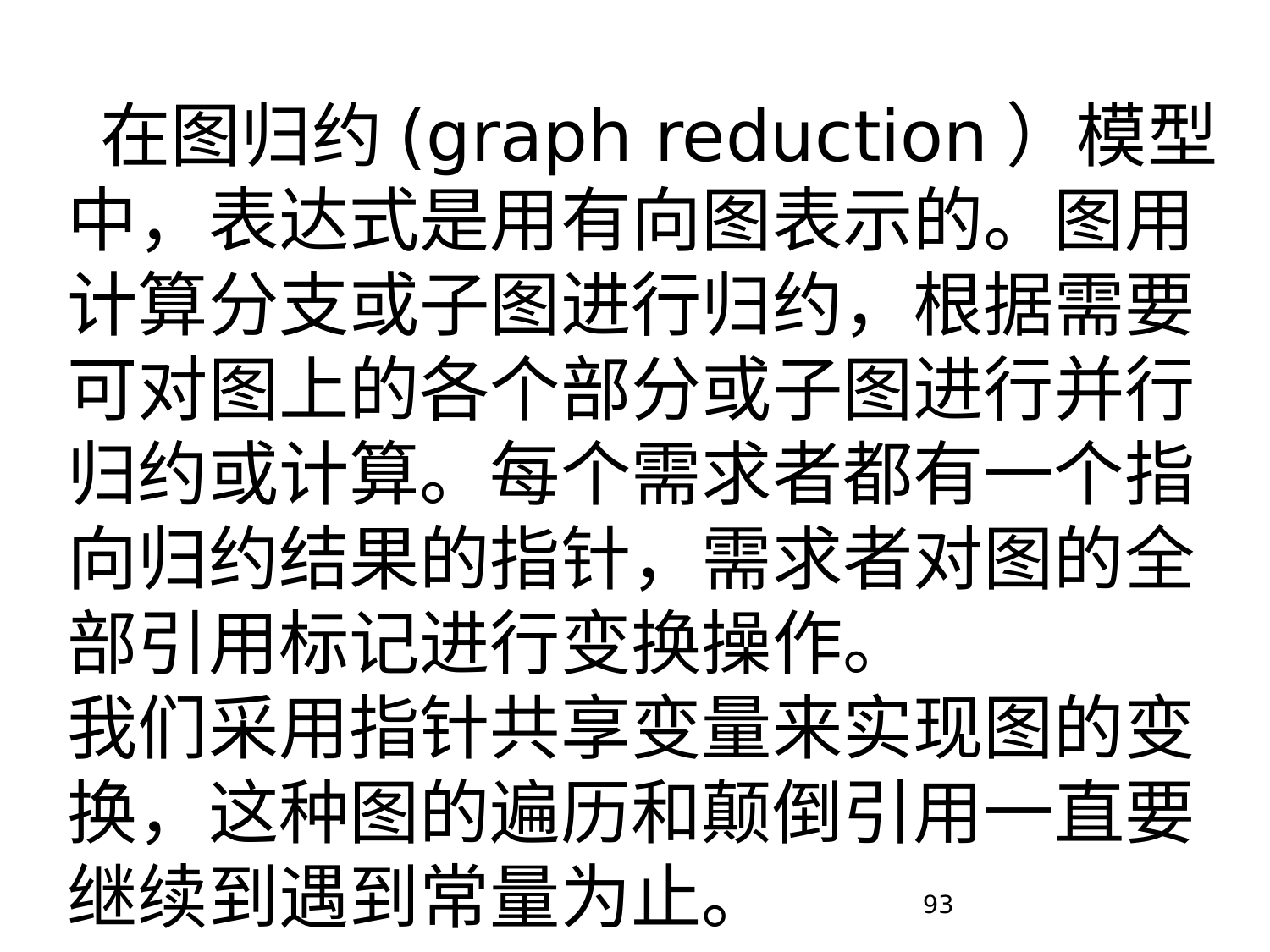

在图归约(graph reduction）模型中，表达式是用有向图表示的。图用计算分支或子图进行归约，根据需要可对图上的各个部分或子图进行并行归约或计算。每个需求者都有一个指向归约结果的指针，需求者对图的全部引用标记进行变换操作。
我们采用指针共享变量来实现图的变换，这种图的遍历和颠倒引用一直要继续到遇到常量为止。
93